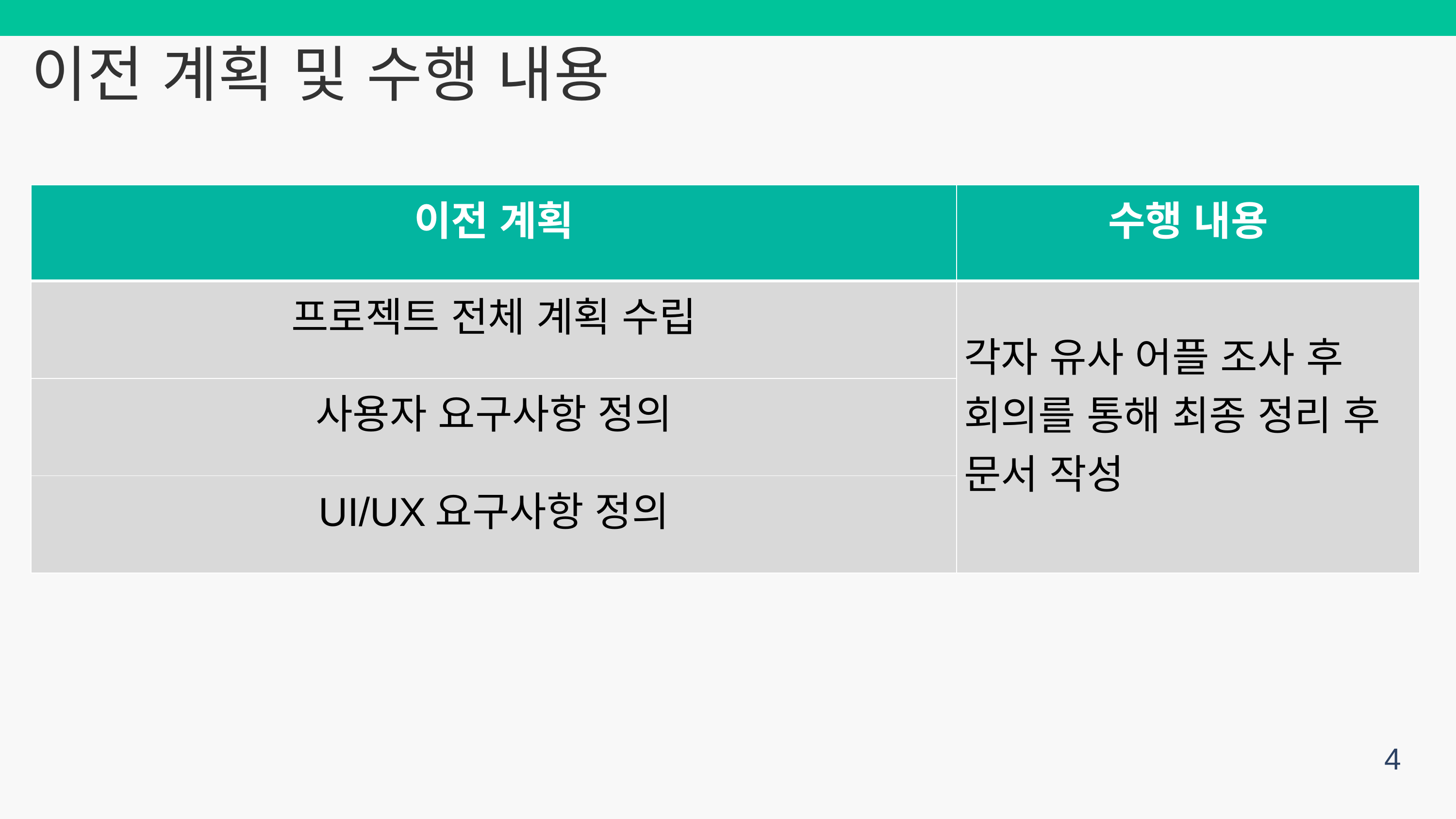

이전 계획 및 수행 내용
| 이전 계획 | 수행 내용 |
| --- | --- |
| 프로젝트 전체 계획 수립 | 각자 유사 어플 조사 후 회의를 통해 최종 정리 후 문서 작성 |
| 사용자 요구사항 정의 |  |
| UI/UX요구사항 정의 |  |
4